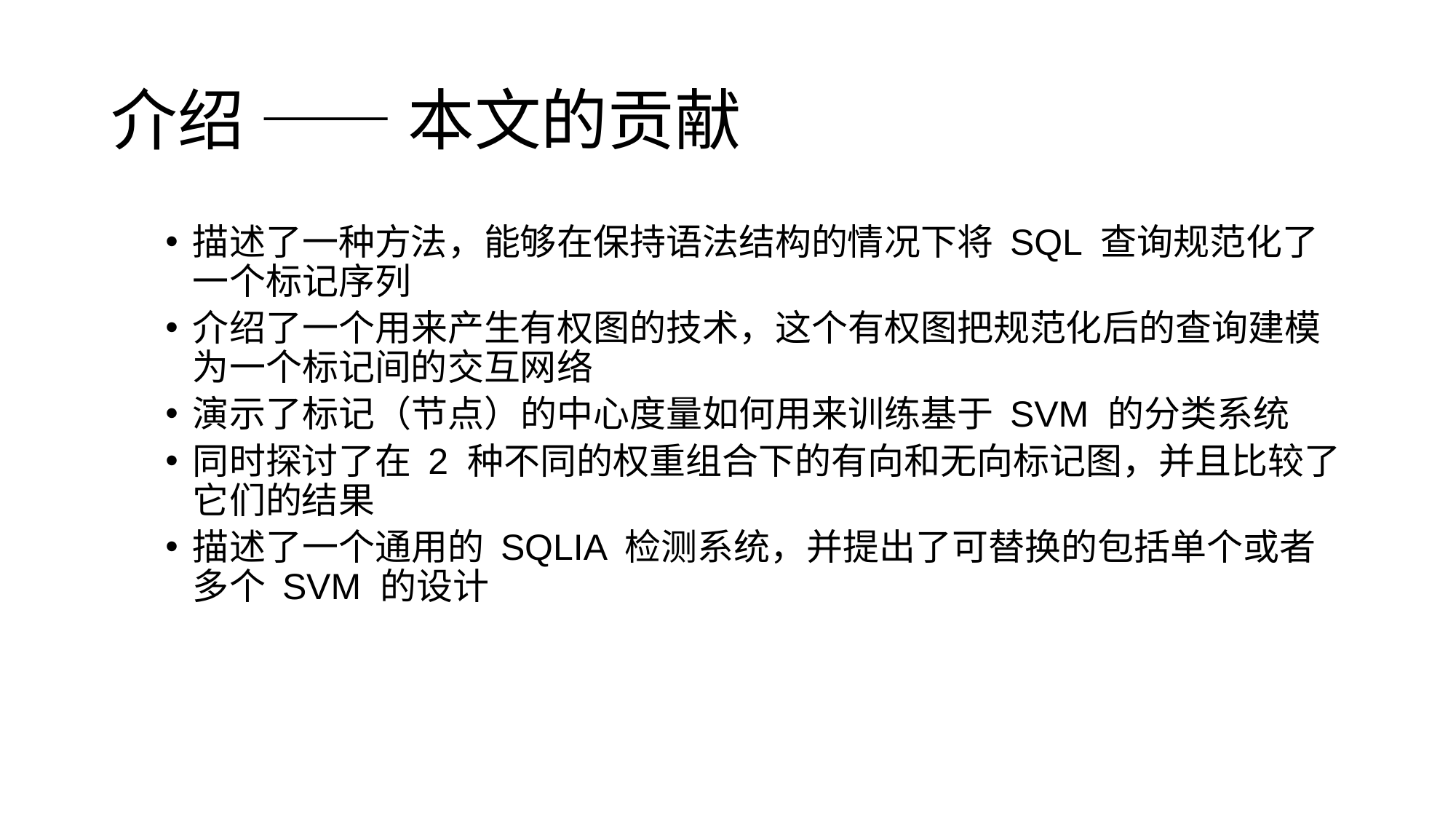

# 介绍 —— 本文的贡献
描述了一种方法，能够在保持语法结构的情况下将 SQL 查询规范化了一个标记序列
介绍了一个用来产生有权图的技术，这个有权图把规范化后的查询建模为一个标记间的交互网络
演示了标记（节点）的中心度量如何用来训练基于 SVM 的分类系统
同时探讨了在 2 种不同的权重组合下的有向和无向标记图，并且比较了它们的结果
描述了一个通用的 SQLIA 检测系统，并提出了可替换的包括单个或者多个 SVM 的设计